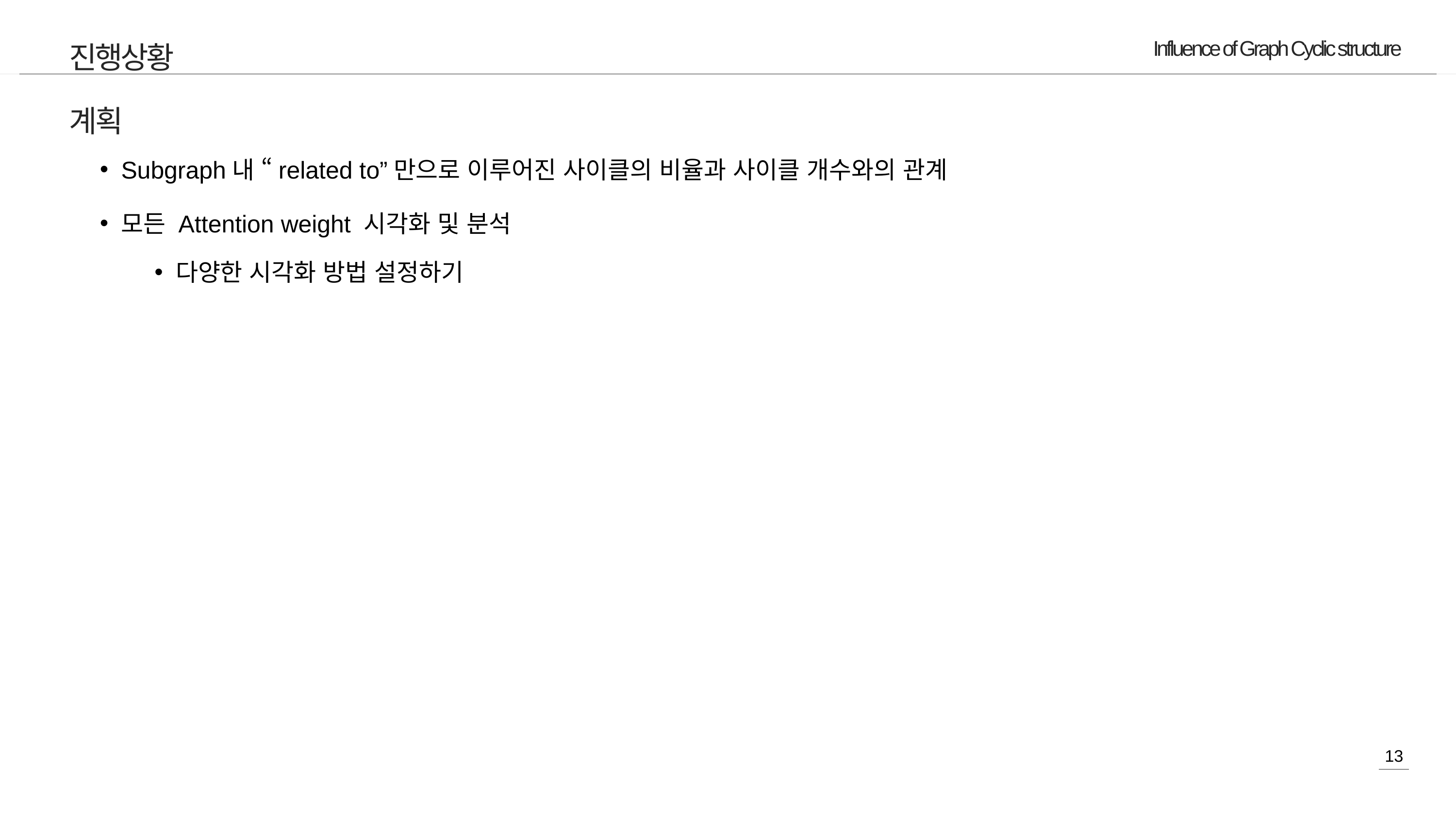

진행상황
계획
Subgraph내 “related to”만으로 이루어진 사이클의 비율과 사이클 개수와의 관계
모든 Attention weight 시각화 및 분석
다양한 시각화 방법 설정하기